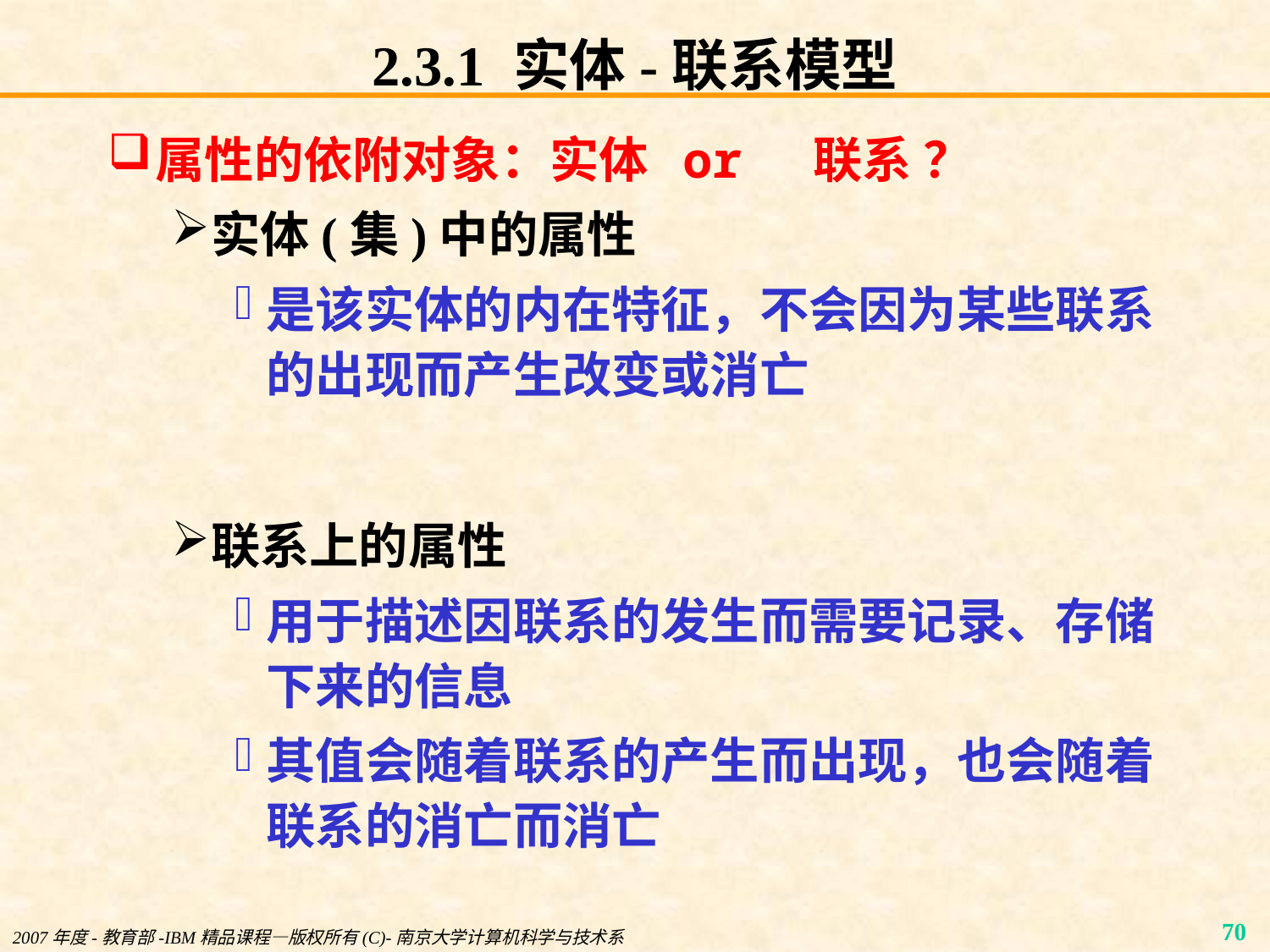

# 2.3.1 实体-联系模型
属性的依附对象：实体  or  联系 ？
实体(集)中的属性
是该实体的内在特征，不会因为某些联系的出现而产生改变或消亡

联系上的属性
用于描述因联系的发生而需要记录、存储下来的信息
其值会随着联系的产生而出现，也会随着联系的消亡而消亡
70
2007年度-教育部-IBM精品课程—版权所有(C)-南京大学计算机科学与技术系